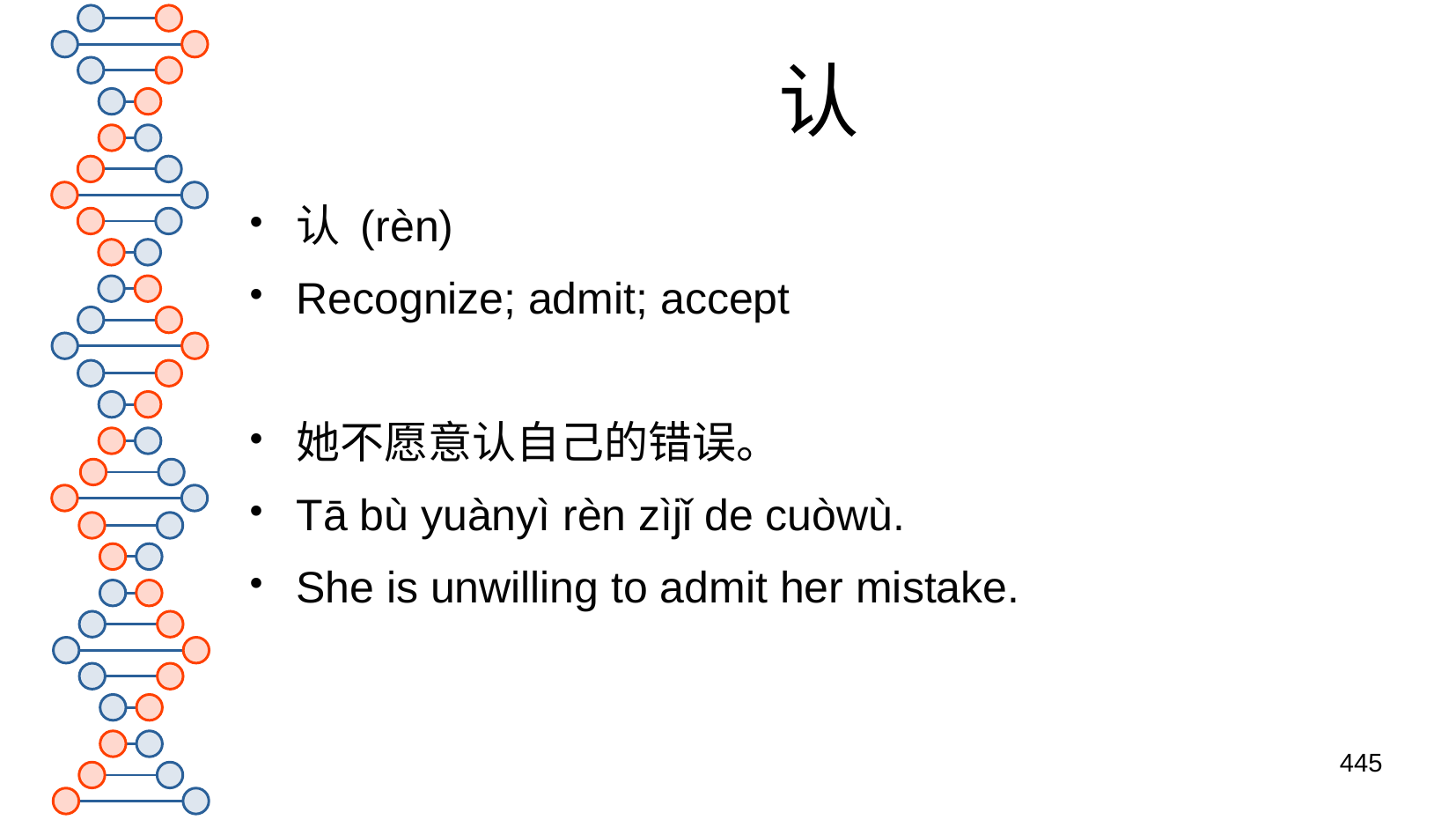

# 认
认 (rèn)
Recognize; admit; accept

她不愿意认自己的错误。
Tā bù yuànyì rèn zìjǐ de cuòwù.
She is unwilling to admit her mistake.

445